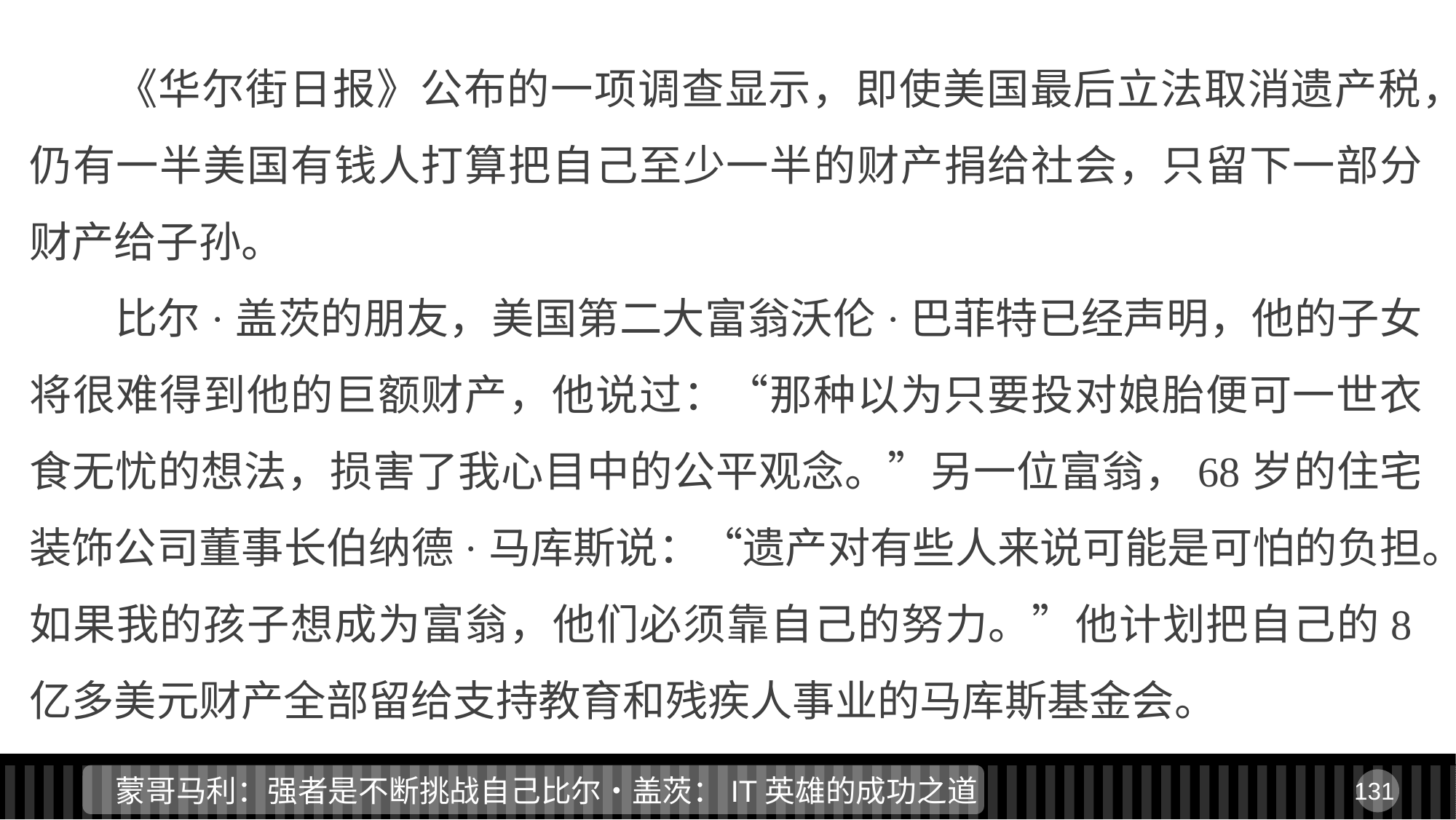

《华尔街日报》公布的一项调查显示，即使美国最后立法取消遗产税，仍有一半美国有钱人打算把自己至少一半的财产捐给社会，只留下一部分财产给子孙。
比尔·盖茨的朋友，美国第二大富翁沃伦·巴菲特已经声明，他的子女将很难得到他的巨额财产，他说过：“那种以为只要投对娘胎便可一世衣食无忧的想法，损害了我心目中的公平观念。”另一位富翁，68岁的住宅装饰公司董事长伯纳德·马库斯说：“遗产对有些人来说可能是可怕的负担。如果我的孩子想成为富翁，他们必须靠自己的努力。”他计划把自己的8亿多美元财产全部留给支持教育和残疾人事业的马库斯基金会。